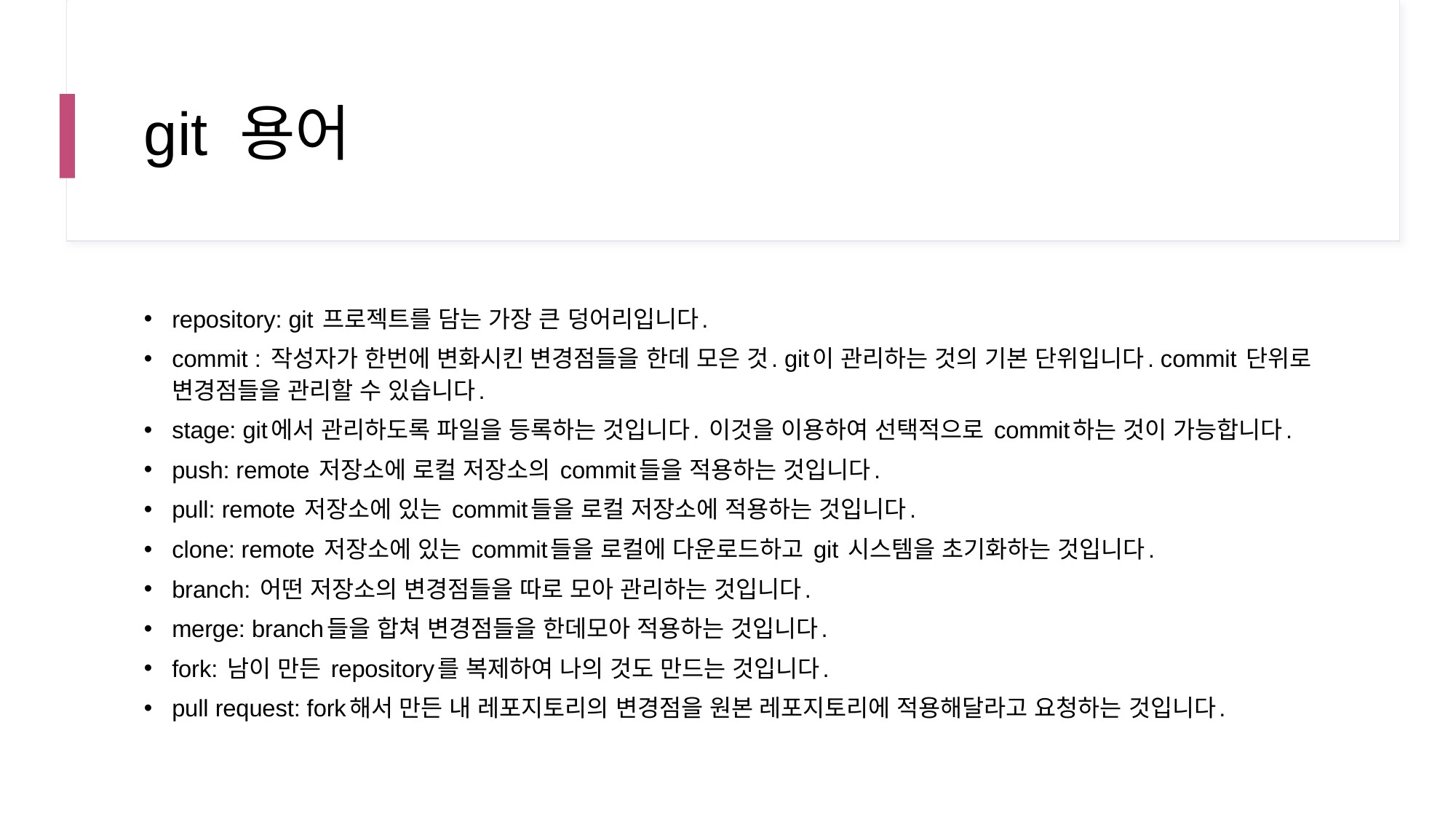

# git 용어
repository: git 프로젝트를 담는 가장 큰 덩어리입니다.
commit : 작성자가 한번에 변화시킨 변경점들을 한데 모은 것. git이 관리하는 것의 기본 단위입니다. commit 단위로 변경점들을 관리할 수 있습니다.
stage: git에서 관리하도록 파일을 등록하는 것입니다. 이것을 이용하여 선택적으로 commit하는 것이 가능합니다.
push: remote 저장소에 로컬 저장소의 commit들을 적용하는 것입니다.
pull: remote 저장소에 있는 commit들을 로컬 저장소에 적용하는 것입니다.
clone: remote 저장소에 있는 commit들을 로컬에 다운로드하고 git 시스템을 초기화하는 것입니다.
branch: 어떤 저장소의 변경점들을 따로 모아 관리하는 것입니다.
merge: branch들을 합쳐 변경점들을 한데모아 적용하는 것입니다.
fork: 남이 만든 repository를 복제하여 나의 것도 만드는 것입니다.
pull request: fork해서 만든 내 레포지토리의 변경점을 원본 레포지토리에 적용해달라고 요청하는 것입니다.